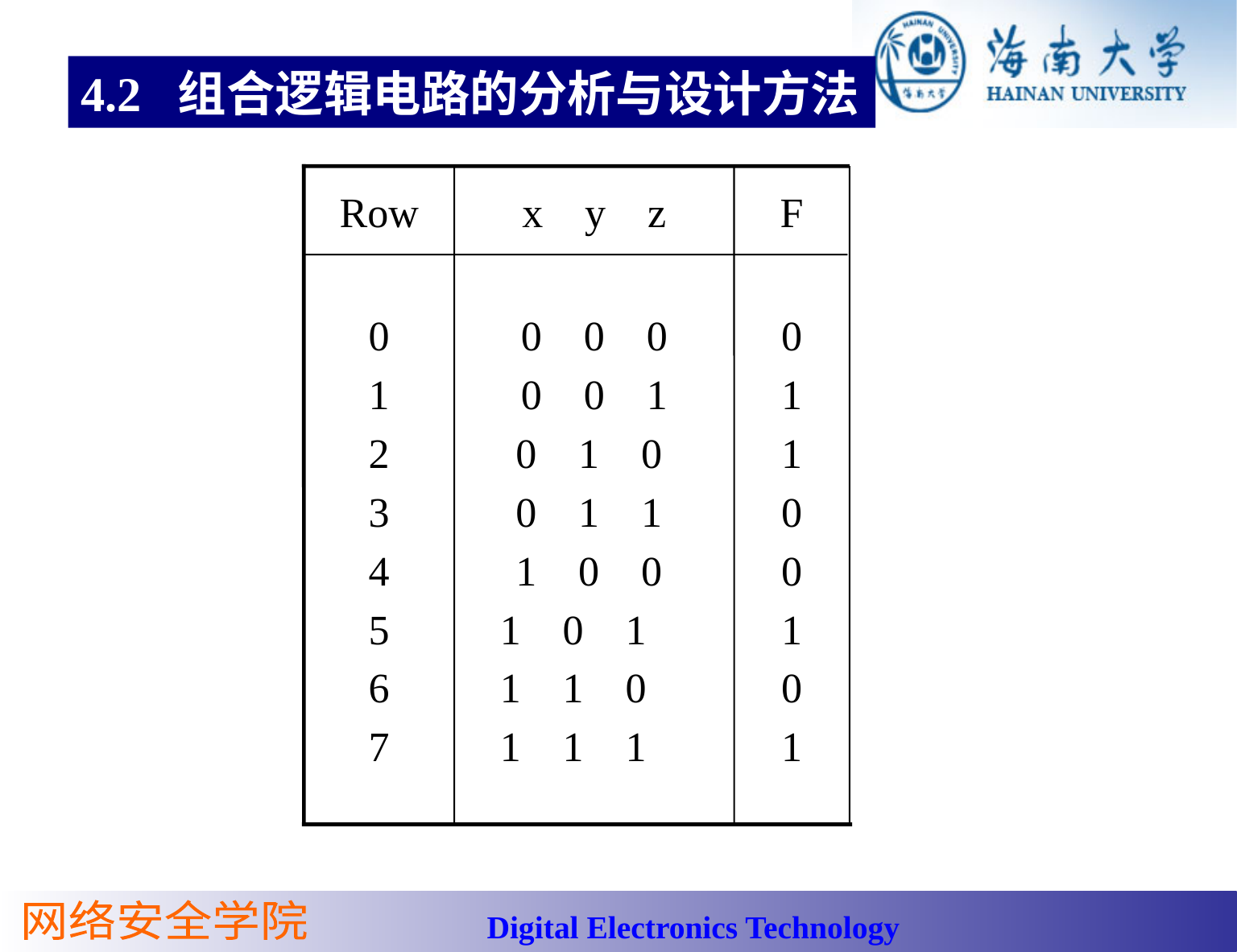

4.2  组合逻辑电路的分析与设计方法

Row

x    y    z

F

0
1
2
3
4
5
6
7

0    0    0
0    0    1
0    1    0
0    1    1
1    0    0
1    0    1
1    1    0
1    1    1
0
1
1
0
0
1
0
1